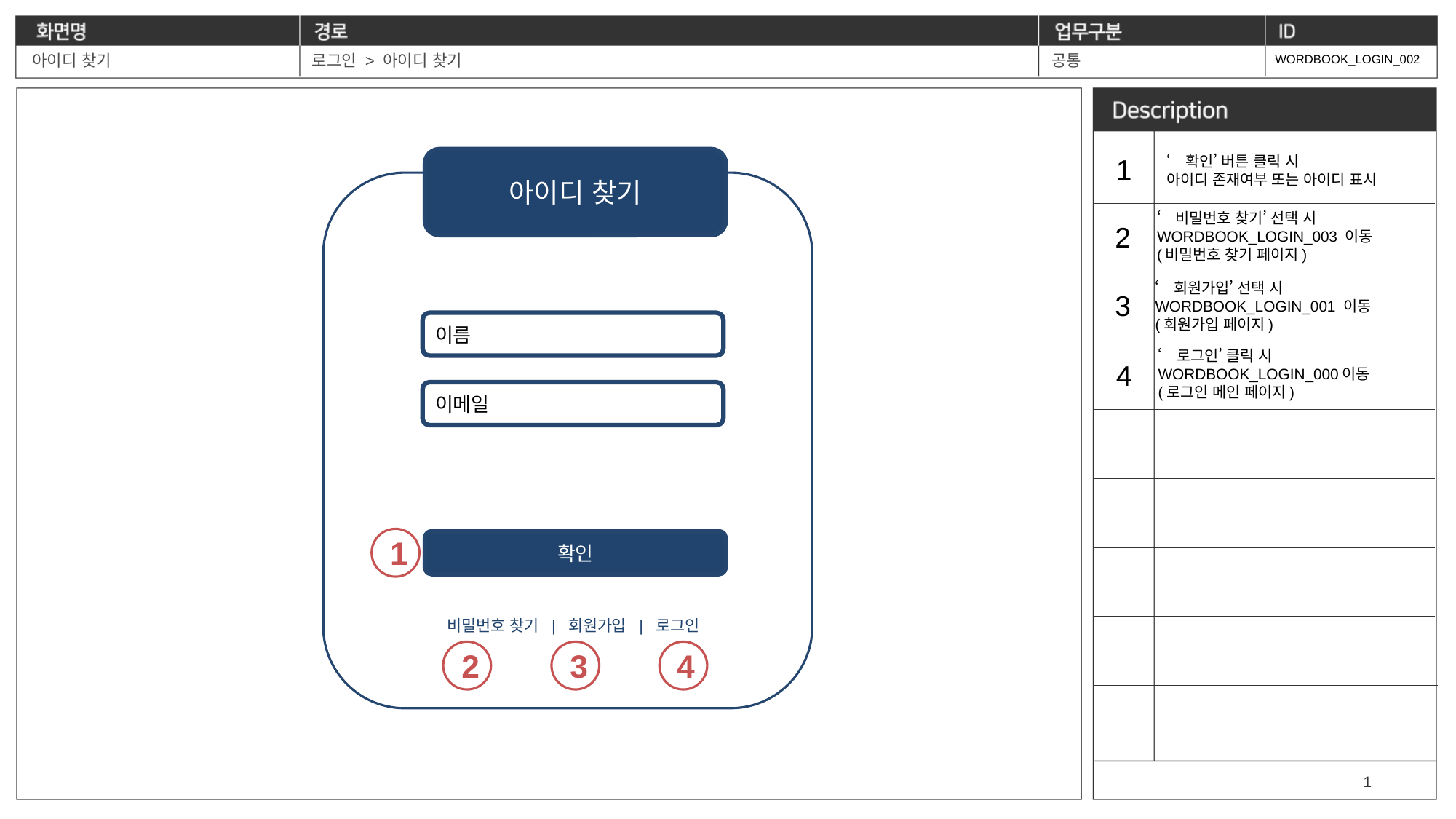

아이디 찾기
로그인 > 아이디 찾기
공통
WORDBOOK_LOGIN_002
1

‘확인’ 버튼 클릭 시
아이디 존재여부 또는 아이디 표시
아이디 찾기

2

‘비밀번호 찾기’ 선택 시
WORDBOOK_LOGIN_003 이동
(비밀번호 찾기 페이지)
3

‘회원가입’ 선택 시
WORDBOOK_LOGIN_001 이동
(회원가입 페이지)
이름
4

‘로그인’ 클릭 시
WORDBOOK_LOGIN_000이동
(로그인 메인 페이지)
이메일

1
확인

비밀번호 찾기  |  회원가입  |  로그인

2
3
4

1